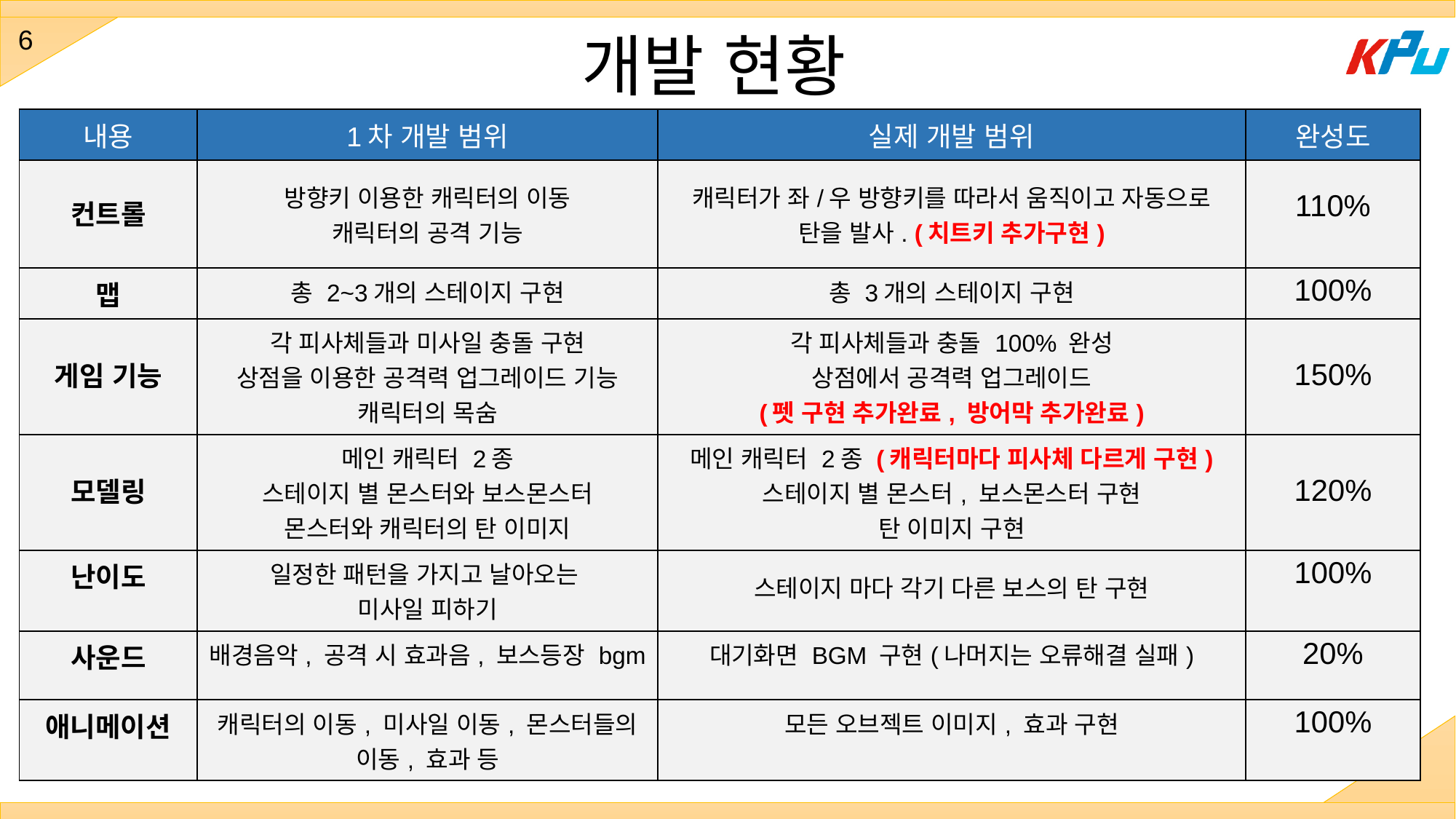

개발 현황
6
| 내용 | 1차 개발 범위 | 실제 개발 범위 | 완성도 |
| --- | --- | --- | --- |
| 컨트롤 | 방향키 이용한 캐릭터의 이동 캐릭터의 공격 기능 | 캐릭터가 좌/우 방향키를 따라서 움직이고 자동으로 탄을 발사. (치트키 추가구현) | 110% |
| 맵 | 총 2~3개의 스테이지 구현 | 총 3개의 스테이지 구현 | 100% |
| 게임 기능 | 각 피사체들과 미사일 충돌 구현 상점을 이용한 공격력 업그레이드 기능 캐릭터의 목숨 | 각 피사체들과 충돌 100% 완성 상점에서 공격력 업그레이드 (펫 구현 추가완료, 방어막 추가완료) | 150% |
| 모델링 | 메인 캐릭터 2종 스테이지 별 몬스터와 보스몬스터 몬스터와 캐릭터의 탄 이미지 | 메인 캐릭터 2종 (캐릭터마다 피사체 다르게 구현) 스테이지 별 몬스터, 보스몬스터 구현 탄 이미지 구현 | 120% |
| 난이도 | 일정한 패턴을 가지고 날아오는 미사일 피하기 | 스테이지 마다 각기 다른 보스의 탄 구현 | 100% |
| 사운드 | 배경음악, 공격 시 효과음, 보스등장 bgm | 대기화면 BGM 구현(나머지는 오류해결 실패) | 20% |
| 애니메이션 | 캐릭터의 이동, 미사일 이동, 몬스터들의 이동, 효과 등 | 모든 오브젝트 이미지, 효과 구현 | 100% |